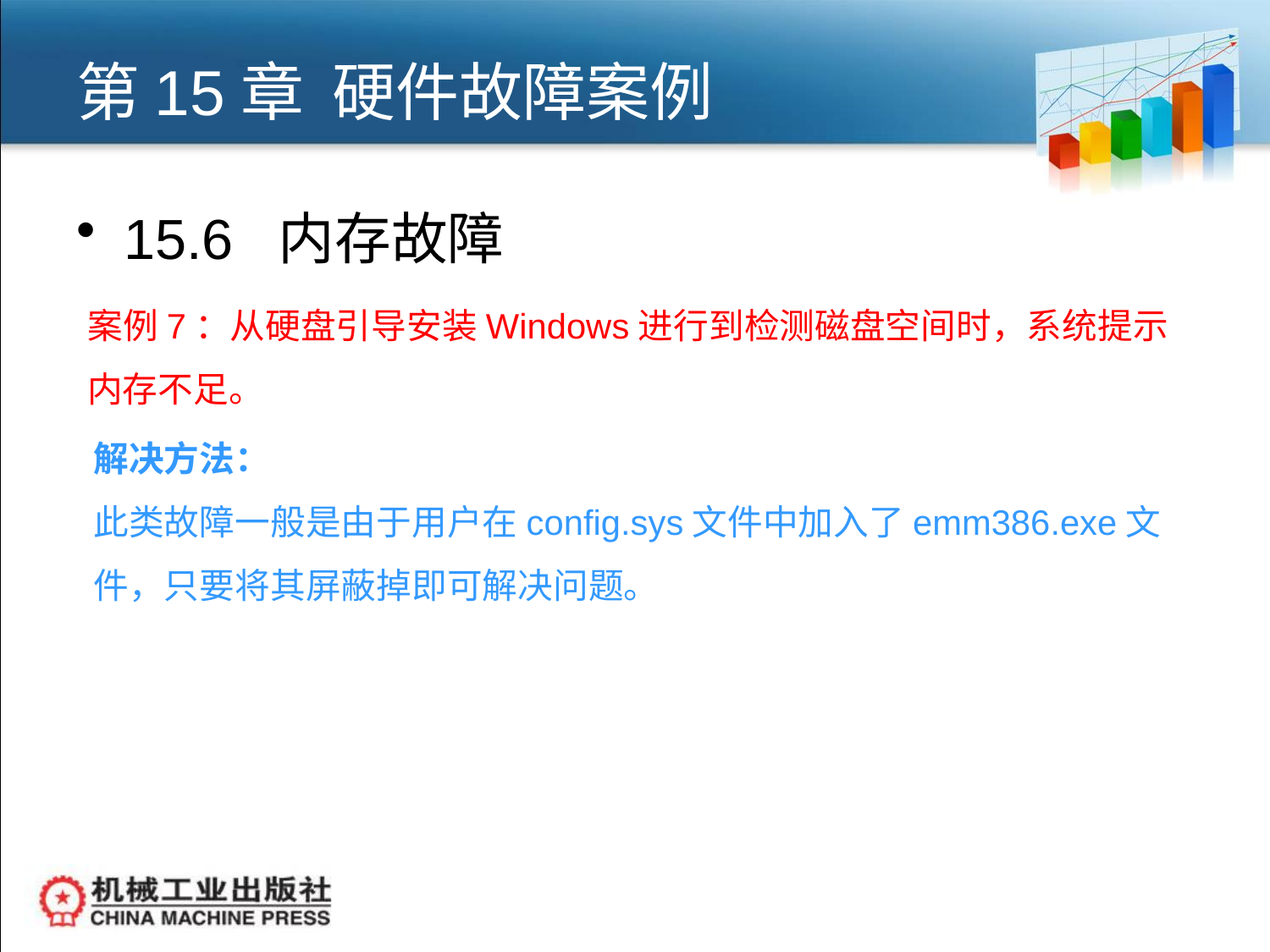

# 第15章  硬件故障案例
15.6  内存故障
案例7：从硬盘引导安装Windows进行到检测磁盘空间时，系统提示内存不足。
解决方法：
此类故障一般是由于用户在config.sys文件中加入了emm386.exe文件，只要将其屏蔽掉即可解决问题。